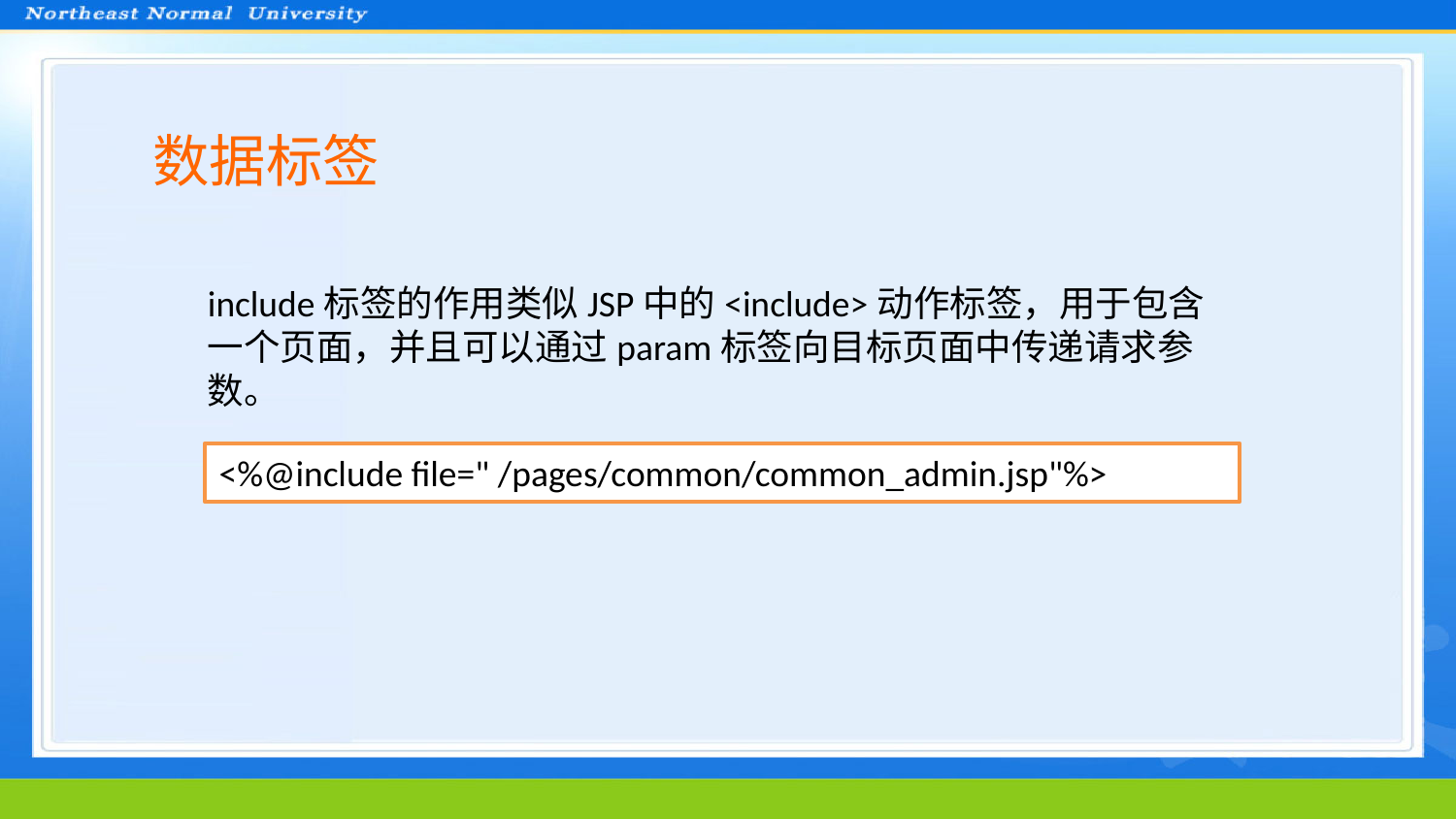

数据标签
include标签的作用类似JSP中的<include>动作标签，用于包含一个页面，并且可以通过param标签向目标页面中传递请求参数。
<%@include file=" /pages/common/common_admin.jsp"%>